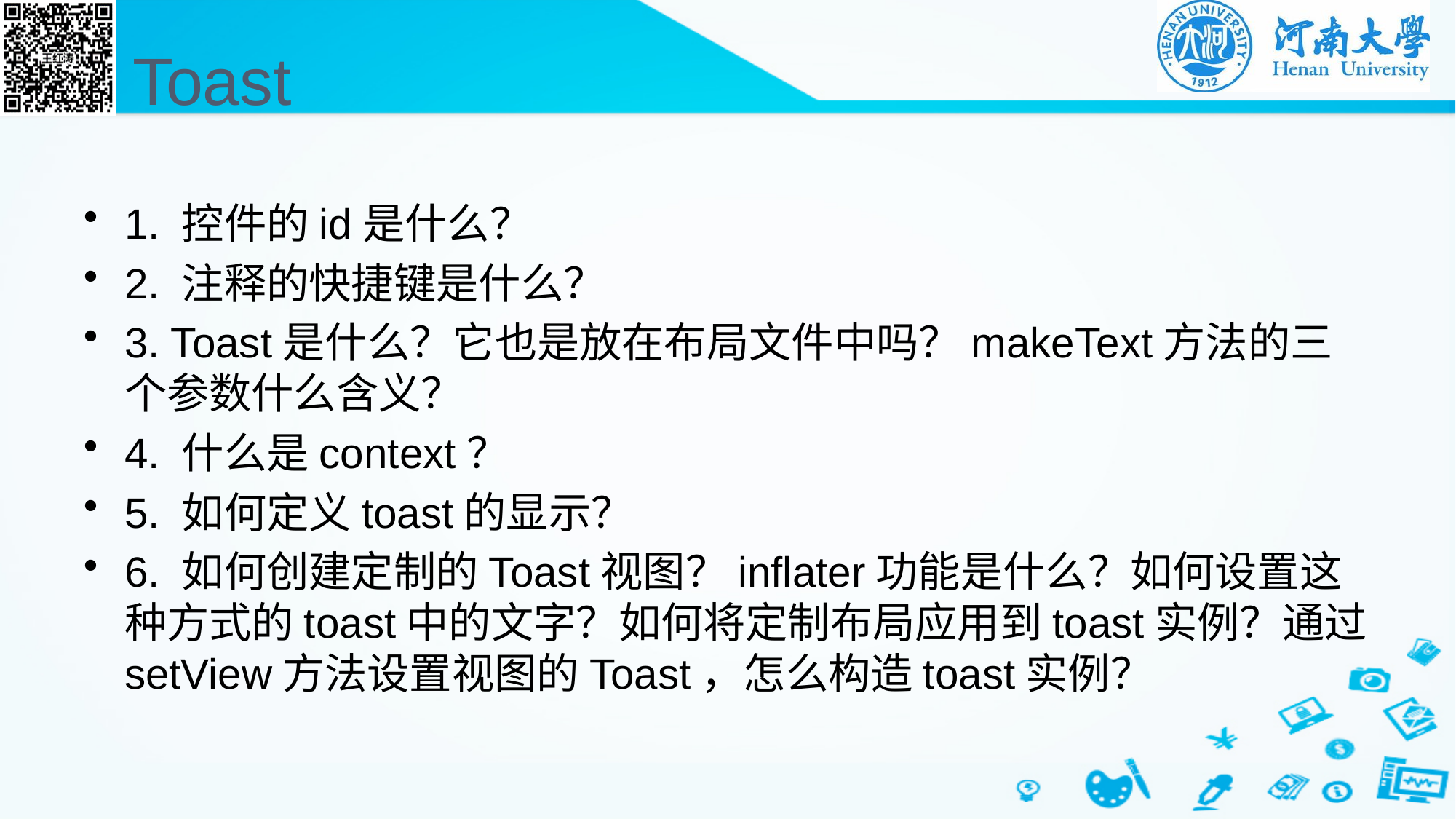

# Toast
1. 控件的id是什么？
2. 注释的快捷键是什么？
3. Toast是什么？它也是放在布局文件中吗？makeText方法的三个参数什么含义？
4. 什么是context？
5. 如何定义toast的显示？
6. 如何创建定制的Toast视图？inflater功能是什么？如何设置这种方式的toast中的文字？如何将定制布局应用到toast实例？通过setView方法设置视图的Toast，怎么构造toast实例？